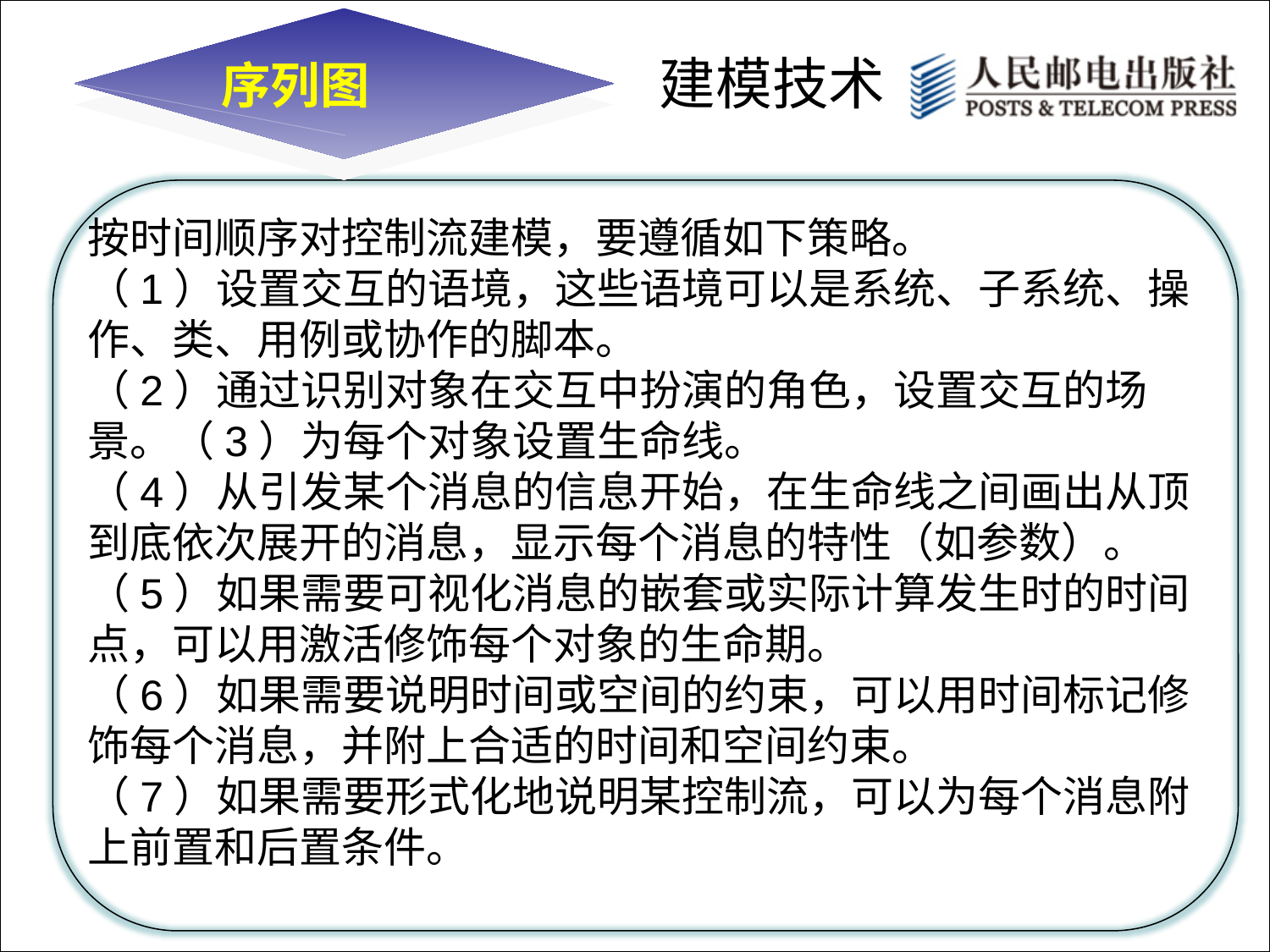

序列图

建模技术

按时间顺序对控制流建模，要遵循如下策略。
（1）设置交互的语境，这些语境可以是系统、子系统、操作、类、用例或协作的脚本。
（2）通过识别对象在交互中扮演的角色，设置交互的场景。（3）为每个对象设置生命线。
（4）从引发某个消息的信息开始，在生命线之间画出从顶到底依次展开的消息，显示每个消息的特性（如参数）。（5）如果需要可视化消息的嵌套或实际计算发生时的时间点，可以用激活修饰每个对象的生命期。
（6）如果需要说明时间或空间的约束，可以用时间标记修饰每个消息，并附上合适的时间和空间约束。
（7）如果需要形式化地说明某控制流，可以为每个消息附上前置和后置条件。